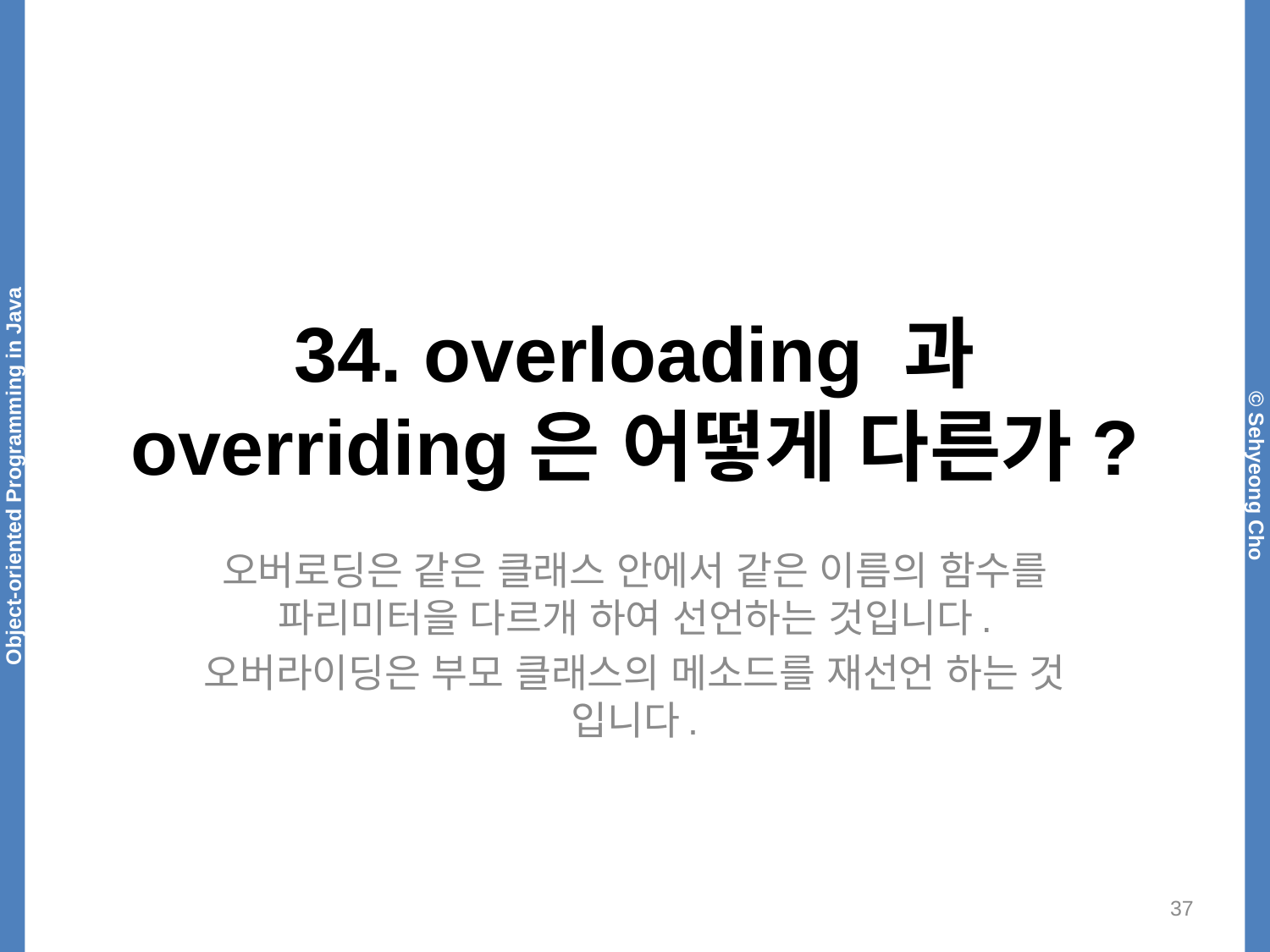

# 34. overloading 과 overriding은 어떻게 다른가?
오버로딩은 같은 클래스 안에서 같은 이름의 함수를 파리미터을 다르개 하여 선언하는 것입니다.
오버라이딩은 부모 클래스의 메소드를 재선언 하는 것 입니다.
37